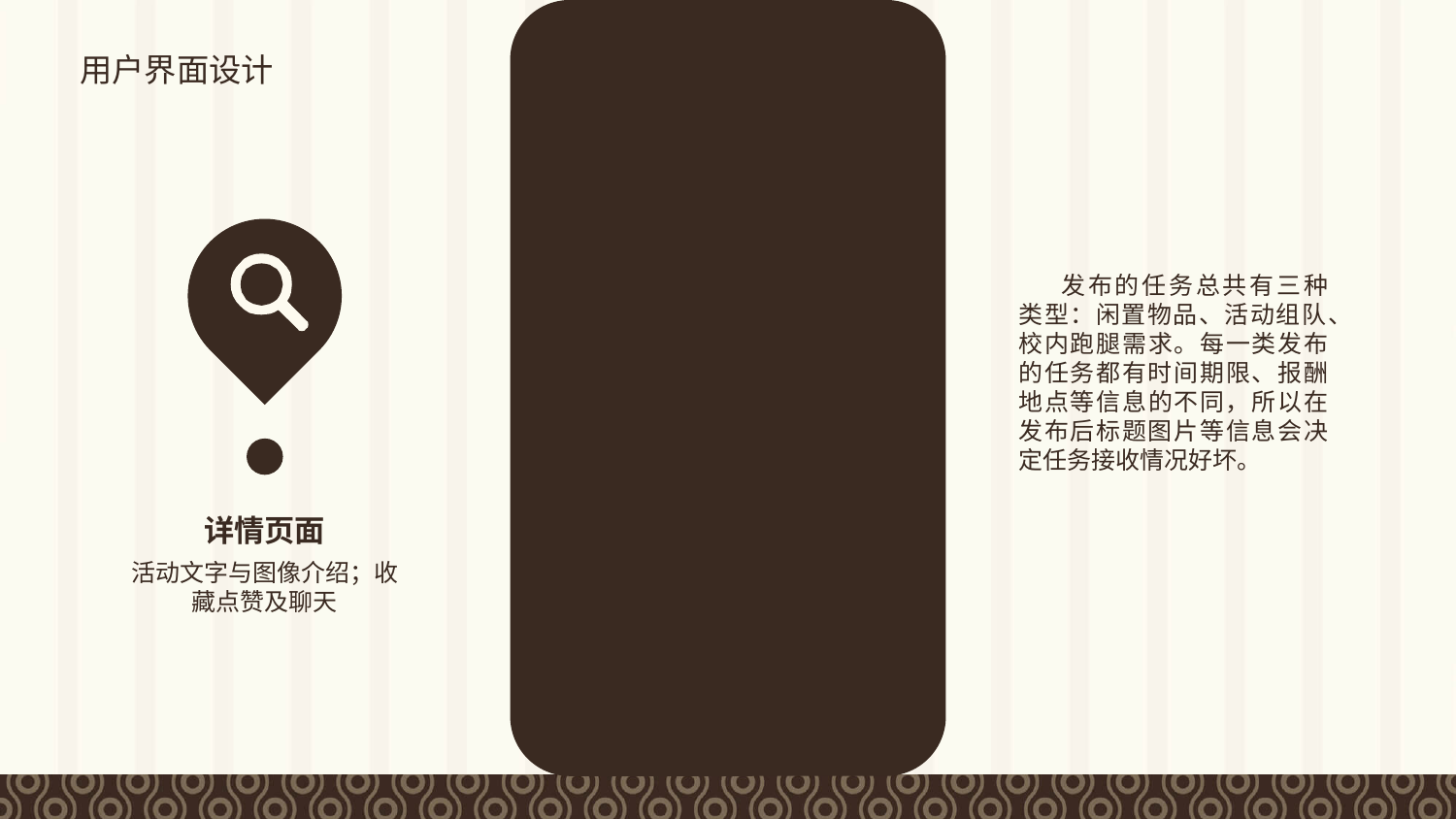

用户界面设计

发布的任务总共有三种类型：闲置物品、活动组队、校内跑腿需求。每一类发布的任务都有时间期限、报酬地点等信息的不同，所以在发布后标题图片等信息会决定任务接收情况好坏。
详情页面
活动文字与图像介绍；收藏点赞及聊天